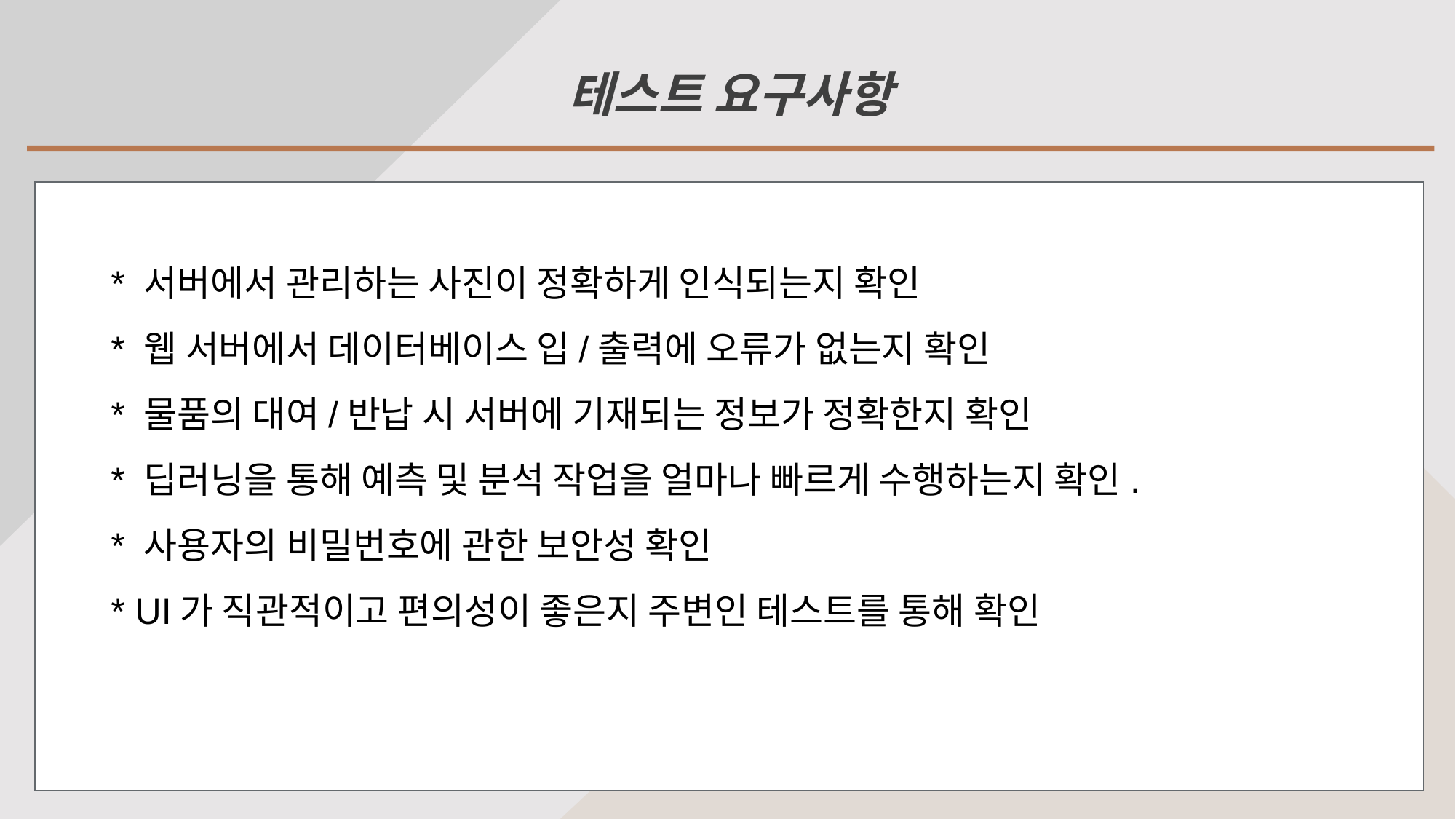

테스트 요구사항

* 서버에서 관리하는 사진이 정확하게 인식되는지 확인
* 웹 서버에서 데이터베이스 입/출력에 오류가 없는지 확인
* 물품의 대여/반납 시 서버에 기재되는 정보가 정확한지 확인
* 딥러닝을 통해 예측 및 분석 작업을 얼마나 빠르게 수행하는지 확인.
* 사용자의 비밀번호에 관한 보안성 확인
* UI가 직관적이고 편의성이 좋은지 주변인 테스트를 통해 확인